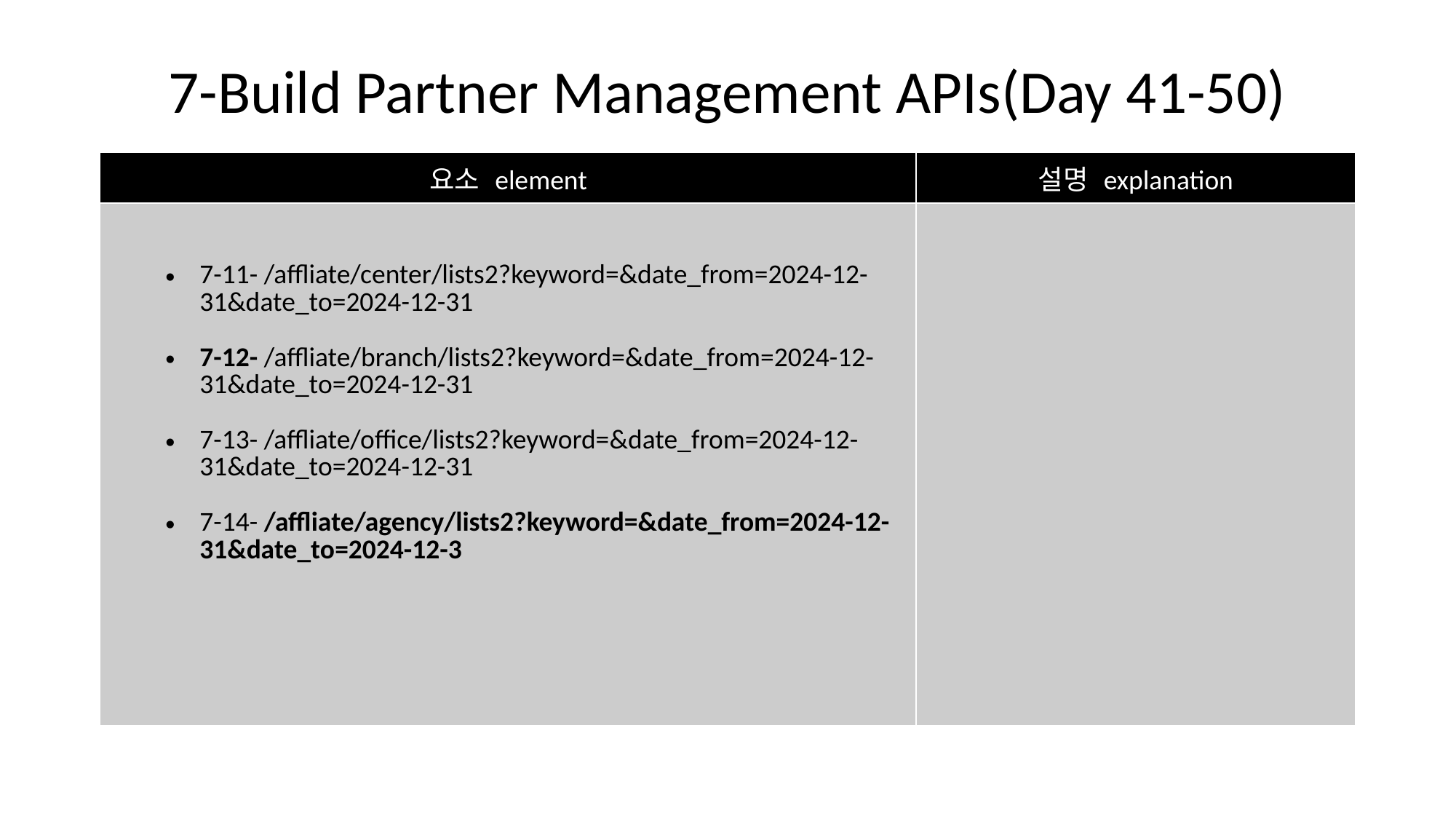

# 7-Build Partner Management APIs(Day 41-50)
| 요소 element | 설명 explanation |
| --- | --- |
| 7-11- /affliate/center/lists2?keyword=&date\_from=2024-12-31&date\_to=2024-12-31 7-12- /affliate/branch/lists2?keyword=&date\_from=2024-12-31&date\_to=2024-12-31 7-13- /affliate/office/lists2?keyword=&date\_from=2024-12-31&date\_to=2024-12-31 7-14- /affliate/agency/lists2?keyword=&date\_from=2024-12-31&date\_to=2024-12-3 |  |